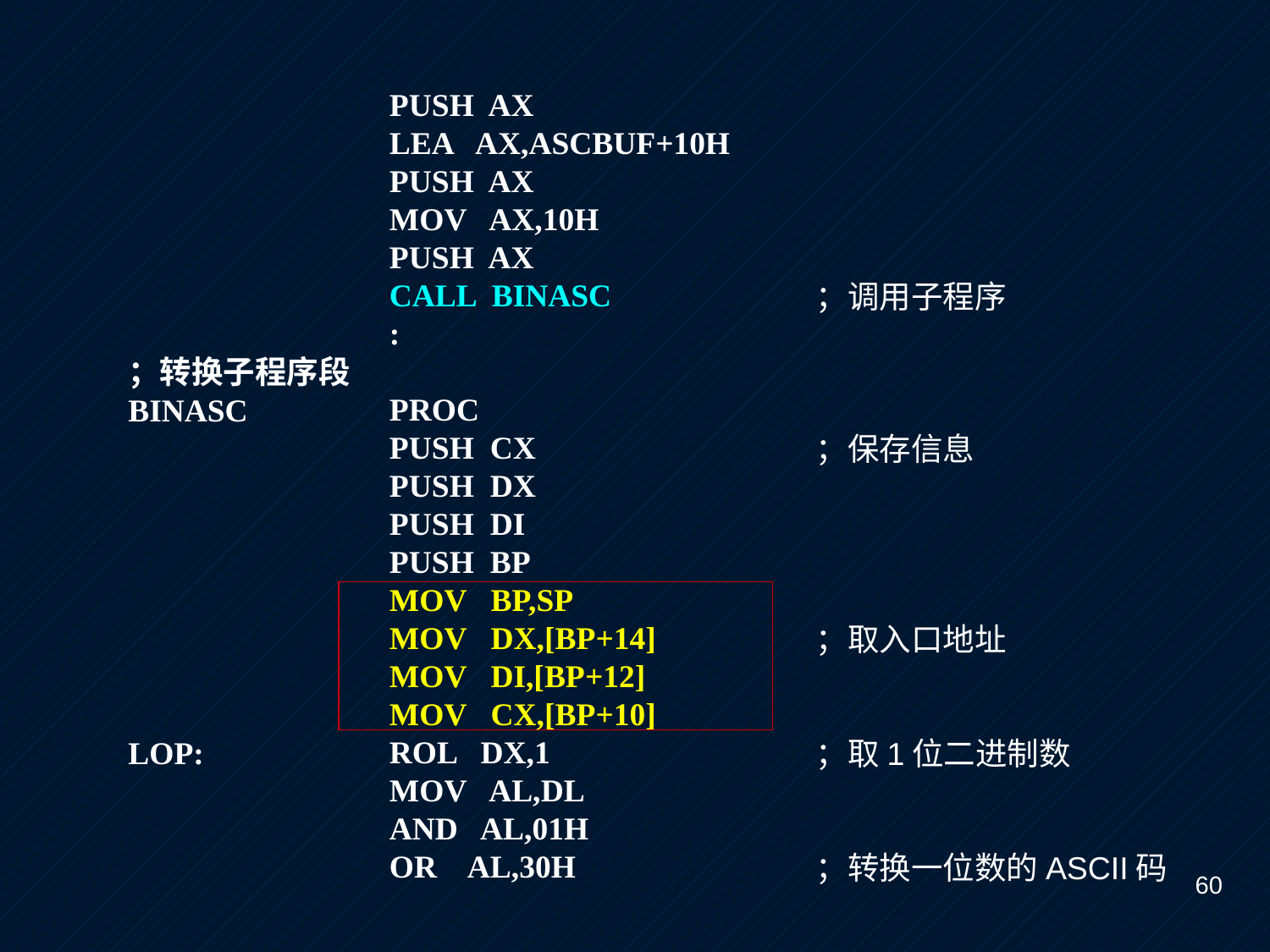

PUSH  AX
LEA   AX,ASCBUF+10H
PUSH  AX
MOV   AX,10H
PUSH  AX
CALL  BINASC
:

PROC
PUSH  CX
PUSH  DX
PUSH  DI
PUSH  BP
MOV   BP,SP
MOV   DX,[BP+14]
MOV   DI,[BP+12]
MOV   CX,[BP+10]
ROL   DX,1
MOV   AL,DL
AND   AL,01H
OR    AL,30H

；调用子程序

；保存信息

；取入口地址

；取1位二进制数

；转换一位数的ASCII码
；转换子程序段
BINASC

LOP:

60